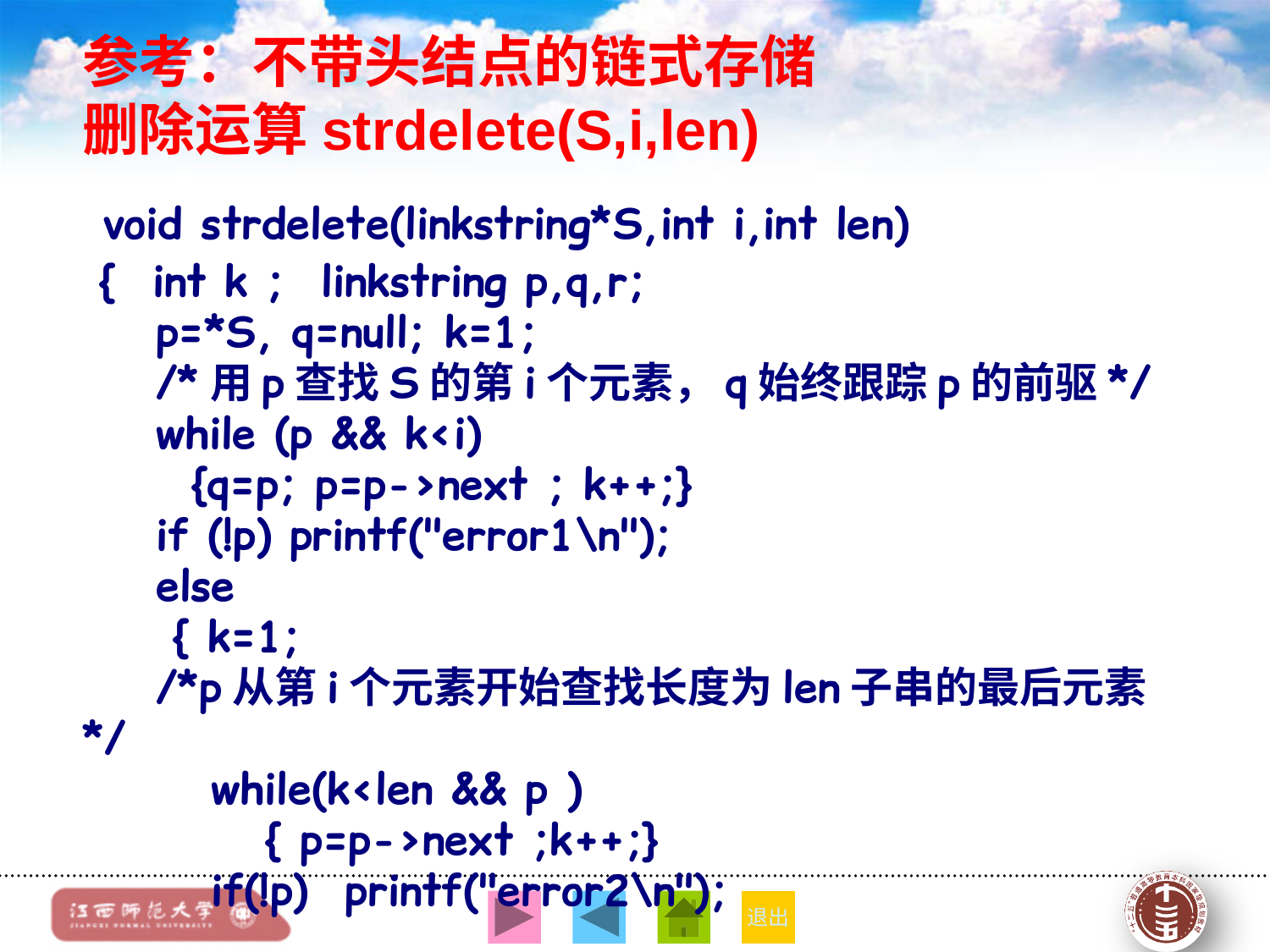

参考：不带头结点的链式存储
删除运算strdelete(S,i,len)
 void strdelete(linkstring*S,int i,int len)
 {  int k ;  linkstring p,q,r;
    p=*S, q=null; k=1;
    /*用p查找S的第i个元素，q始终跟踪p的前驱*/
    while (p && k<i)
      {q=p; p=p->next ; k++;}
    if (!p) printf("error1\n");
    else
     { k=1;
    /*p从第i个元素开始查找长度为len子串的最后元素*/
       while(k<len && p )
          { p=p->next ;k++;}
       if(!p)  printf("error2\n");